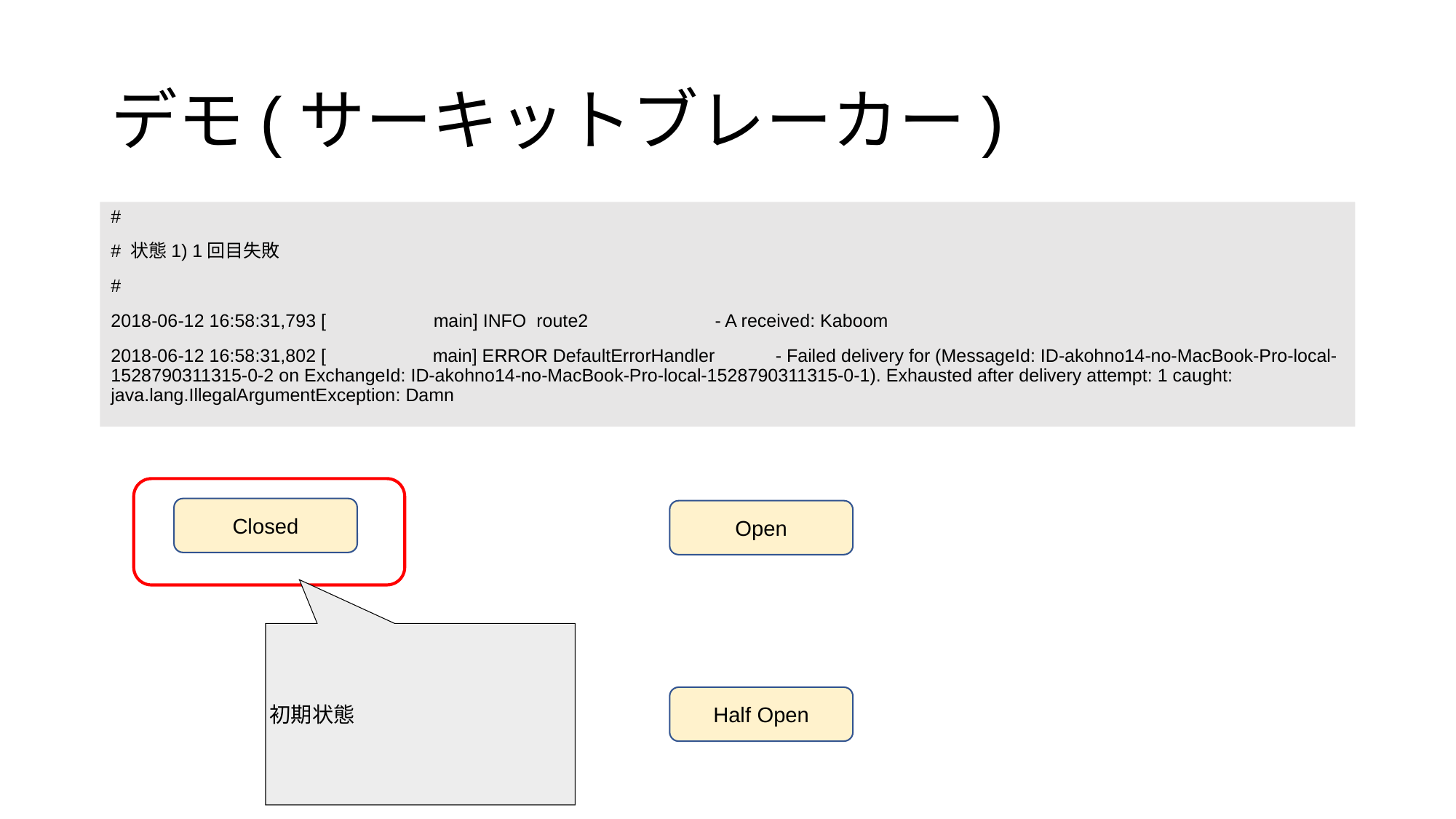

# デモ(サーキットブレーカー)
#
# 状態1) 1回目失敗
#
2018-06-12 16:58:31,793 [                     main] INFO  route2                         - A received: Kaboom
2018-06-12 16:58:31,802 [                     main] ERROR DefaultErrorHandler            - Failed delivery for (MessageId: ID-akohno14-no-MacBook-Pro-local-1528790311315-0-2 on ExchangeId: ID-akohno14-no-MacBook-Pro-local-1528790311315-0-1). Exhausted after delivery attempt: 1 caught: java.lang.IllegalArgumentException: Damn

Closed
Open
初期状態
Half Open